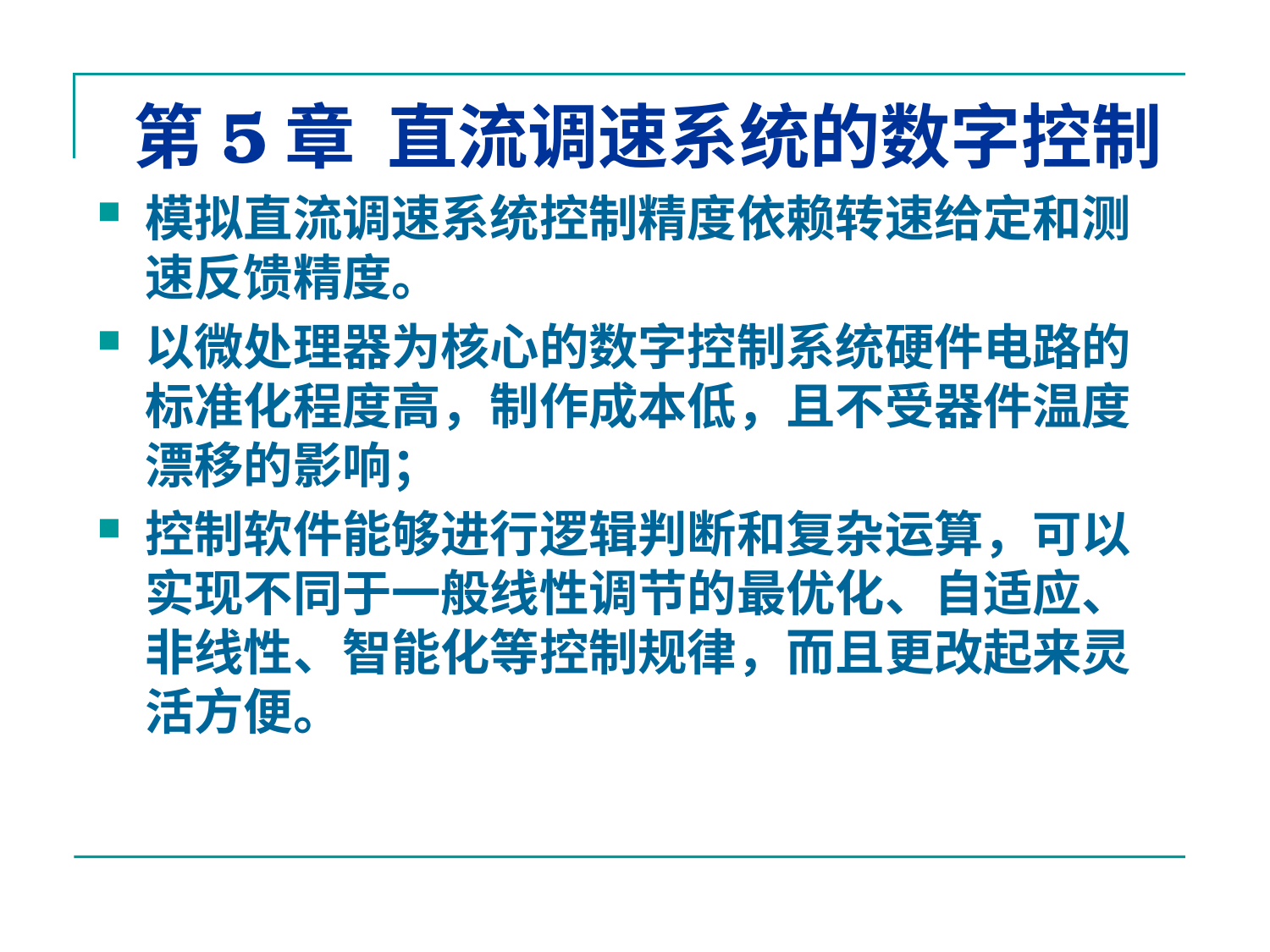

# 第5章  直流调速系统的数字控制
模拟直流调速系统控制精度依赖转速给定和测速反馈精度。
以微处理器为核心的数字控制系统硬件电路的标准化程度高，制作成本低，且不受器件温度漂移的影响；
控制软件能够进行逻辑判断和复杂运算，可以实现不同于一般线性调节的最优化、自适应、非线性、智能化等控制规律，而且更改起来灵活方便。